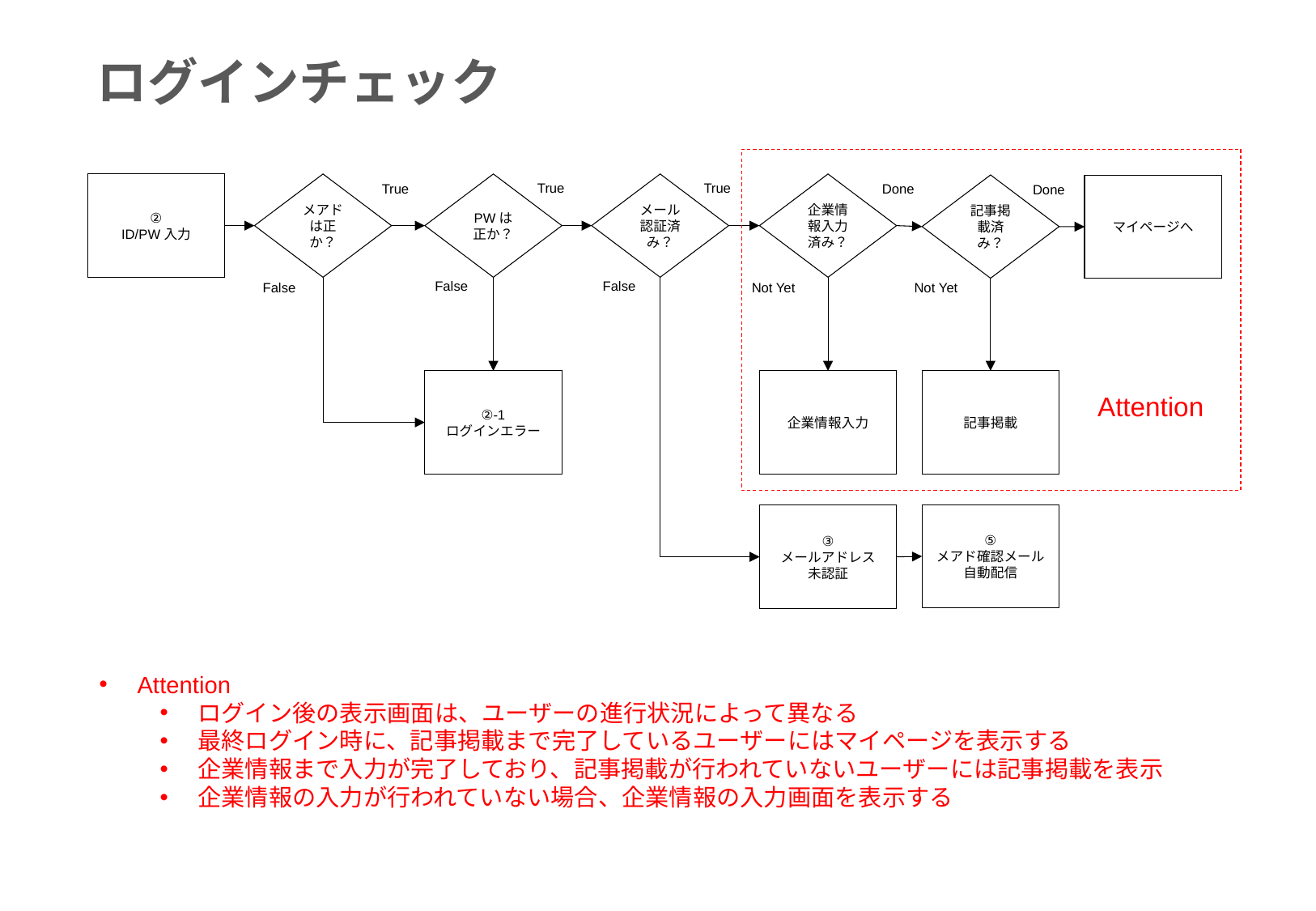

ログインチェック

メール認証済み？
企業情報入力済み？
PWは
正か？
True
True
②
ID/PW入力
メアドは正か？
Done
True
記事掲載済み？
マイページへ
Done
False
False
False
Not Yet
Not Yet
企業情報入力
記事掲載
②-1
ログインエラー
Attention
⑤
メアド確認メール
自動配信
③
メールアドレス
未認証
Attention
ログイン後の表示画面は、ユーザーの進行状況によって異なる
最終ログイン時に、記事掲載まで完了しているユーザーにはマイページを表示する
企業情報まで入力が完了しており、記事掲載が行われていないユーザーには記事掲載を表示
企業情報の入力が行われていない場合、企業情報の入力画面を表示する